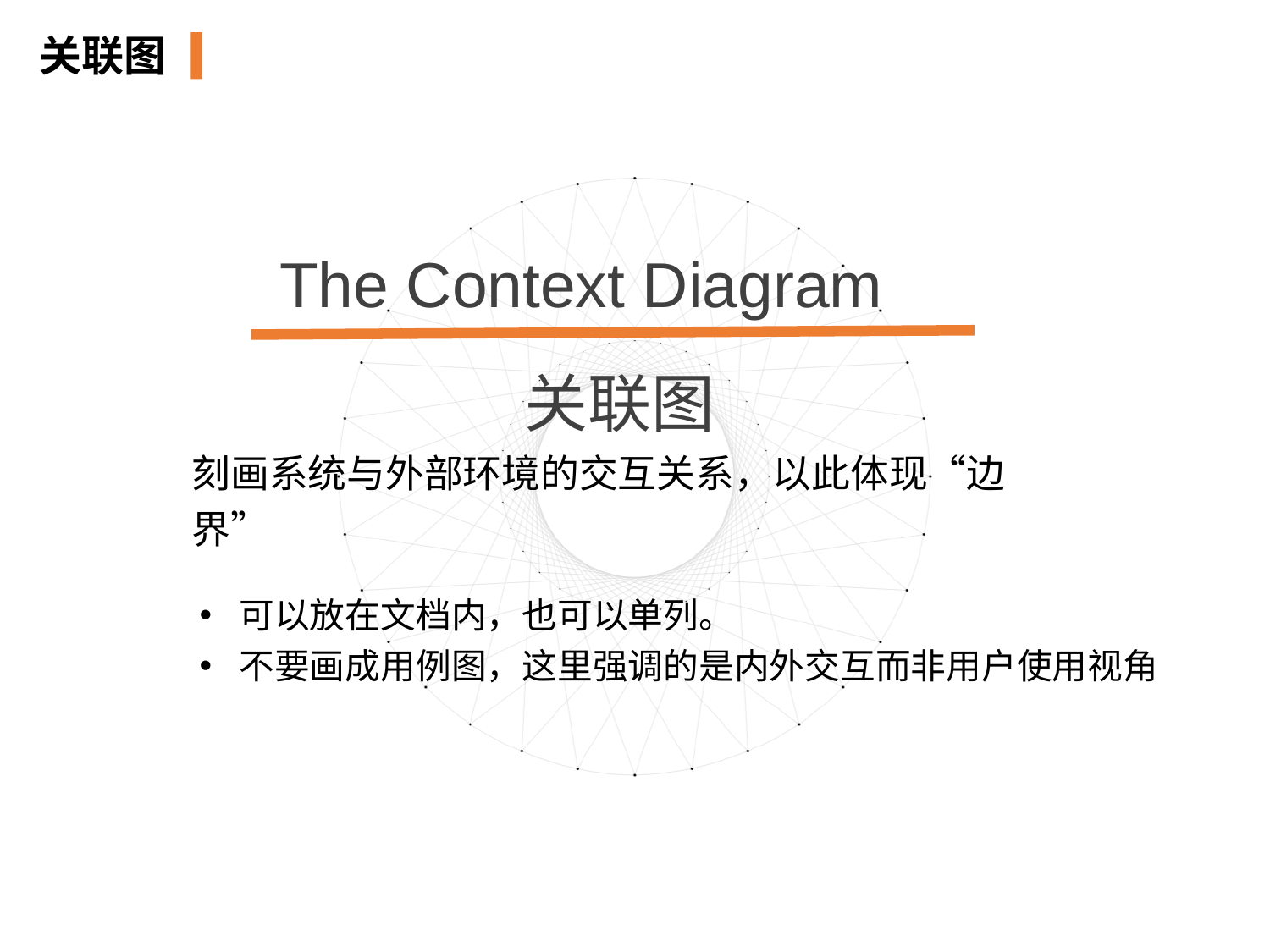

关联图

The Context Diagram
关联图
刻画系统与外部环境的交互关系，以此体现“边界”
可以放在文档内，也可以单列。
不要画成用例图，这里强调的是内外交互而非用户使用视角